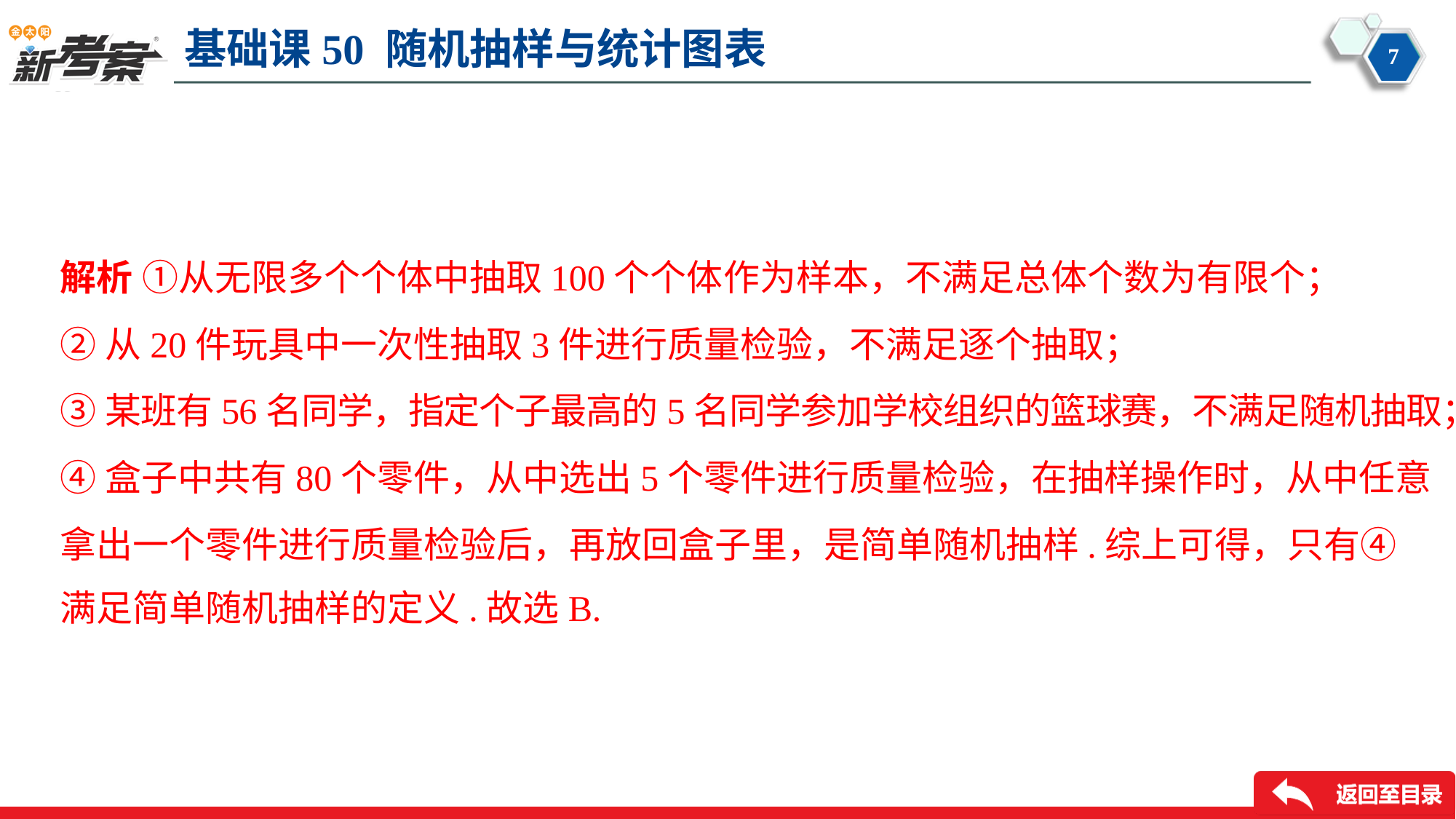

解析 ①从无限多个个体中抽取100个个体作为样本，不满足总体个数为有限个；
②从20件玩具中一次性抽取3件进行质量检验，不满足逐个抽取；
③某班有56名同学，指定个子最高的5名同学参加学校组织的篮球赛，不满足随机抽取；
④盒子中共有80个零件，从中选出5个零件进行质量检验，在抽样操作时，从中任意
拿出一个零件进行质量检验后，再放回盒子里，是简单随机抽样.综上可得，只有④
满足简单随机抽样的定义.故选B.